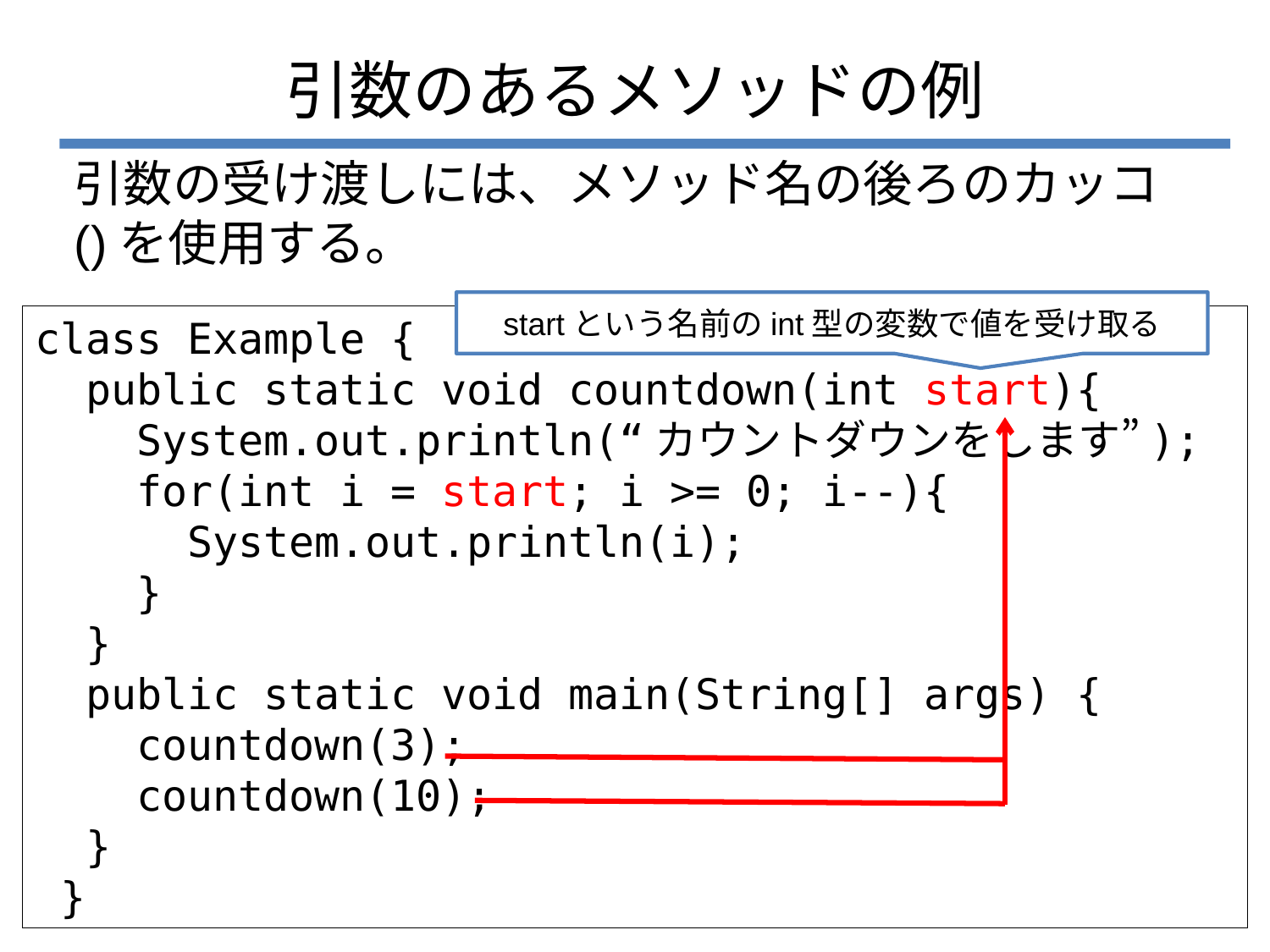

# 引数のあるメソッドの例
引数の受け渡しには、メソッド名の後ろのカッコ()を使用する。
startという名前のint型の変数で値を受け取る
class Example {
  public static void countdown(int start){
    System.out.println(“カウントダウンをします”);
    for(int i = start; i >= 0; i--){
      System.out.println(i);
    }
  }
  public static void main(String[] args) {
    countdown(3);
    countdown(10);
  }
 }